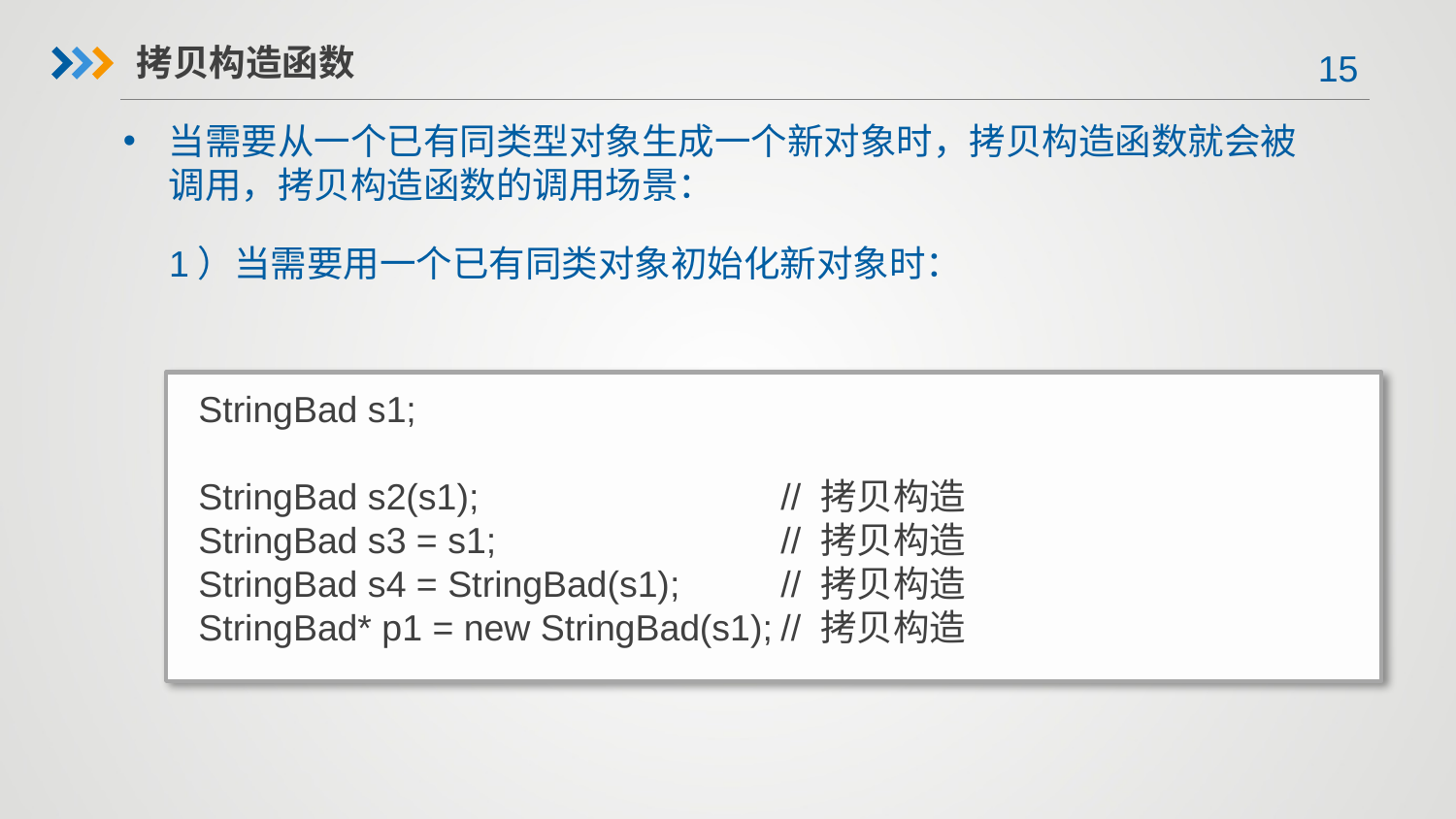

拷贝构造函数
当需要从一个已有同类型对象生成一个新对象时，拷贝构造函数就会被调用，拷贝构造函数的调用场景：
1）当需要用一个已有同类对象初始化新对象时：

StringBad s1;

StringBad s2(s1);			// 拷贝构造
StringBad s3 = s1;		// 拷贝构造
StringBad s4 = StringBad(s1);	// 拷贝构造
StringBad* p1 = new StringBad(s1);	// 拷贝构造